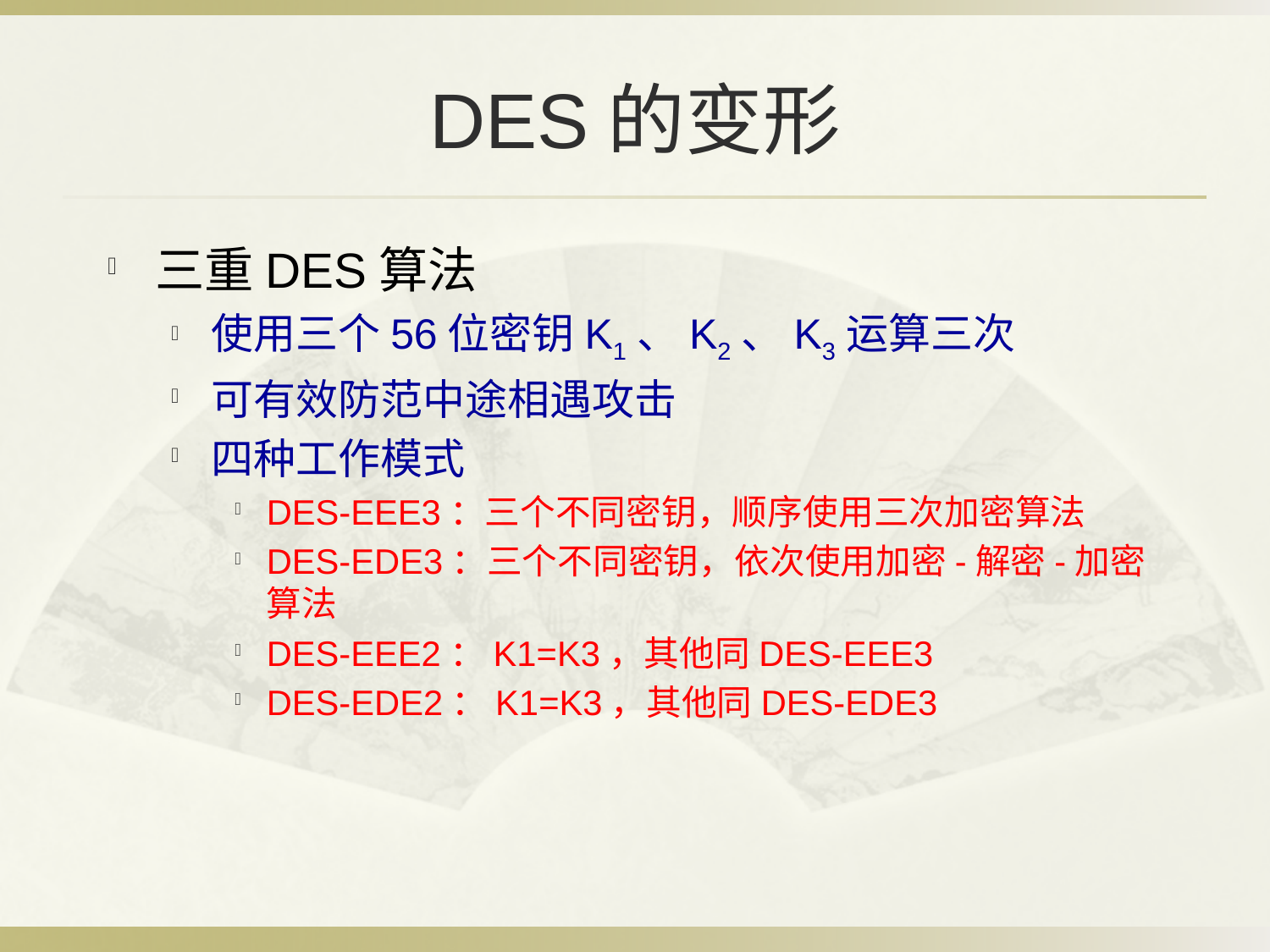

# DES的变形
三重DES算法
使用三个56位密钥K1、K2、K3运算三次
可有效防范中途相遇攻击
四种工作模式
DES-EEE3：三个不同密钥，顺序使用三次加密算法
DES-EDE3：三个不同密钥，依次使用加密-解密-加密算法
DES-EEE2：K1=K3，其他同DES-EEE3
DES-EDE2：K1=K3，其他同DES-EDE3